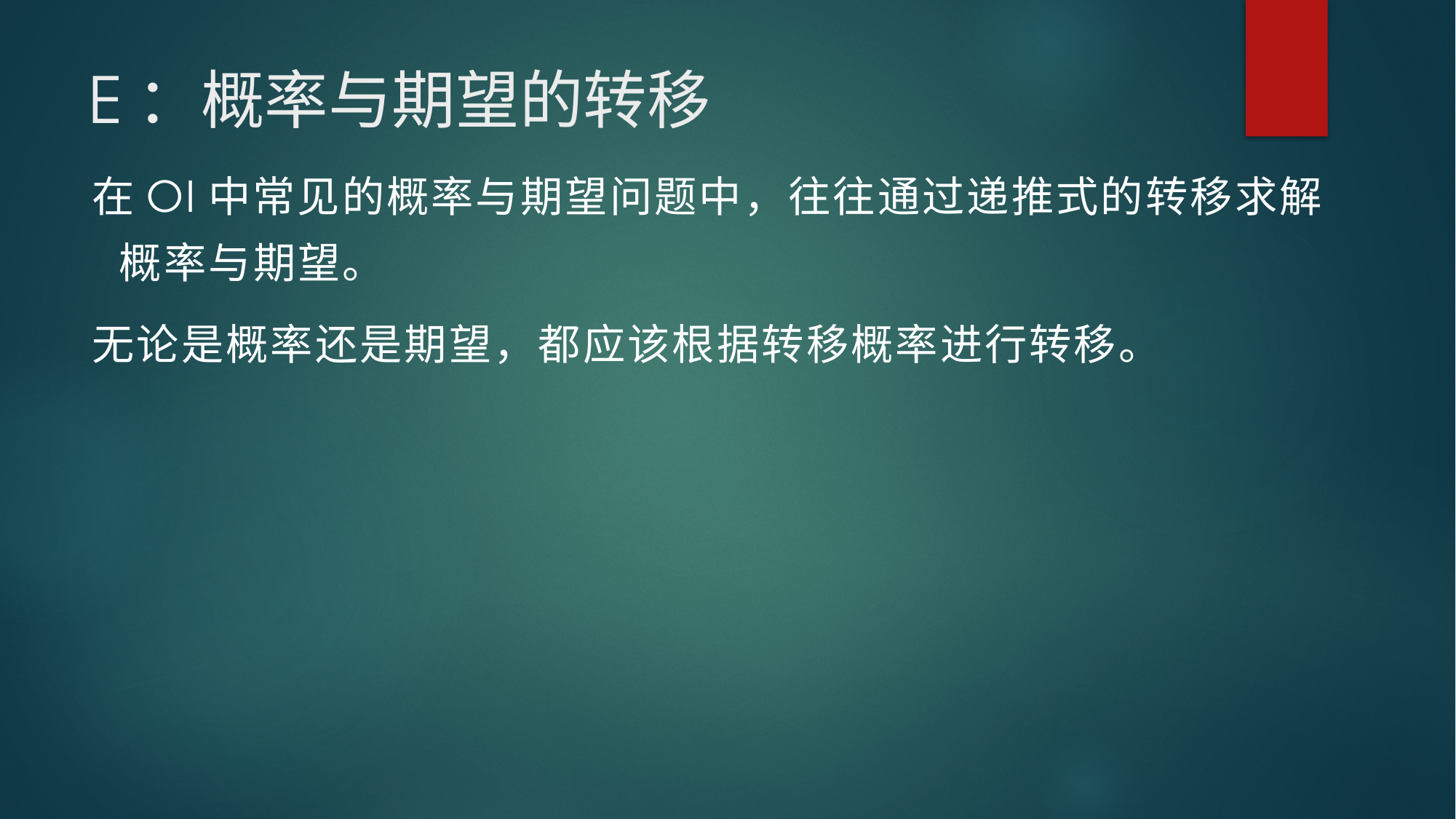

# E：概率与期望的转移
在OI中常见的概率与期望问题中，往往通过递推式的转移求解概率与期望。
无论是概率还是期望，都应该根据转移概率进行转移。